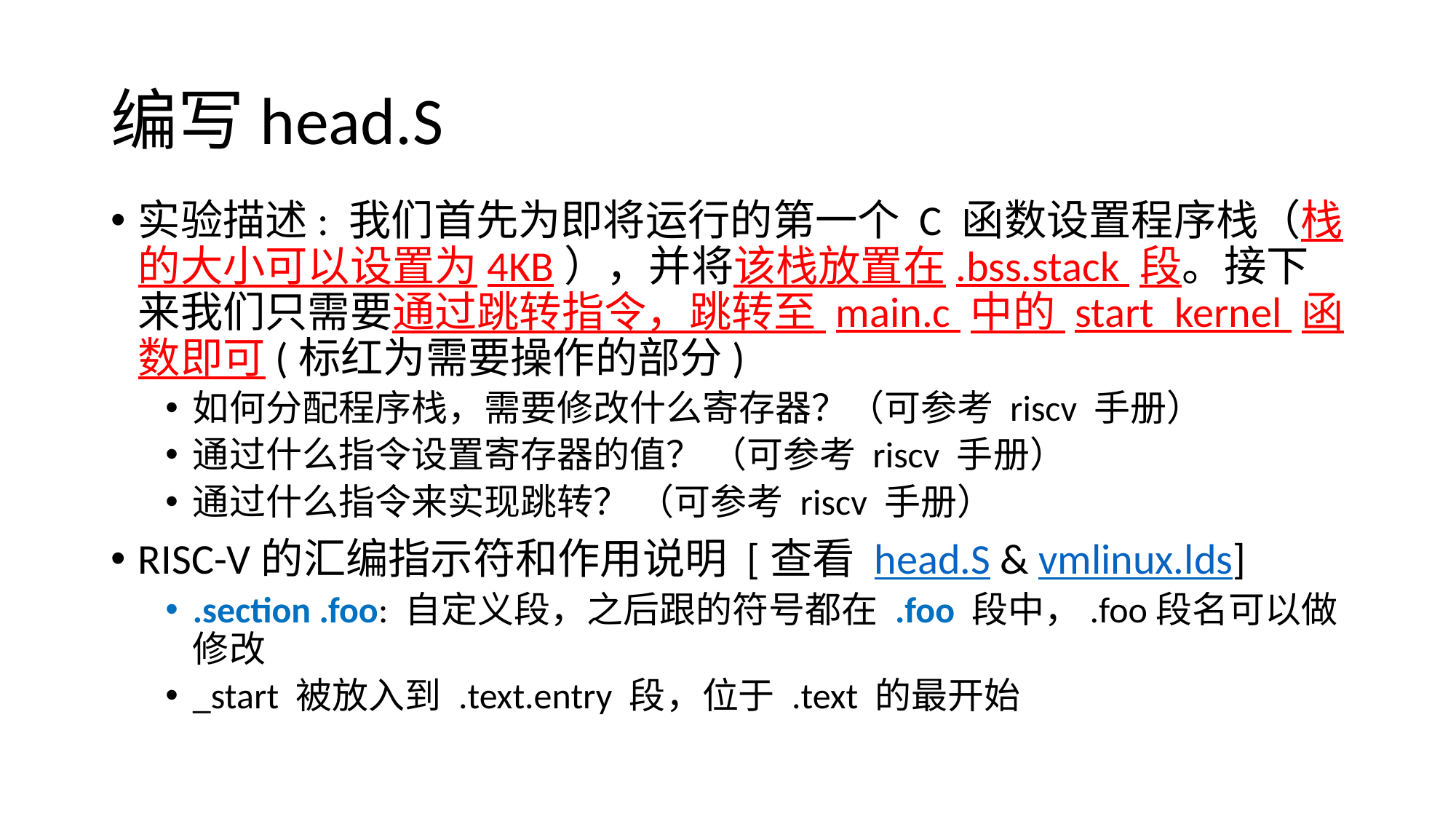

# 编写head.S
实验描述: 我们首先为即将运行的第一个 C 函数设置程序栈（栈的大小可以设置为4KB），并将该栈放置在.bss.stack 段。接下来我们只需要通过跳转指令，跳转至 main.c 中的 start_kernel 函数即可(标红为需要操作的部分)
如何分配程序栈，需要修改什么寄存器？（可参考 riscv 手册）
通过什么指令设置寄存器的值？ （可参考 riscv 手册）
通过什么指令来实现跳转？ （可参考 riscv 手册）
RISC-V的汇编指示符和作用说明 [查看 head.S & vmlinux.lds]
.section .foo: 自定义段，之后跟的符号都在 .foo 段中，.foo段名可以做修改
_start 被放入到 .text.entry 段，位于 .text 的最开始